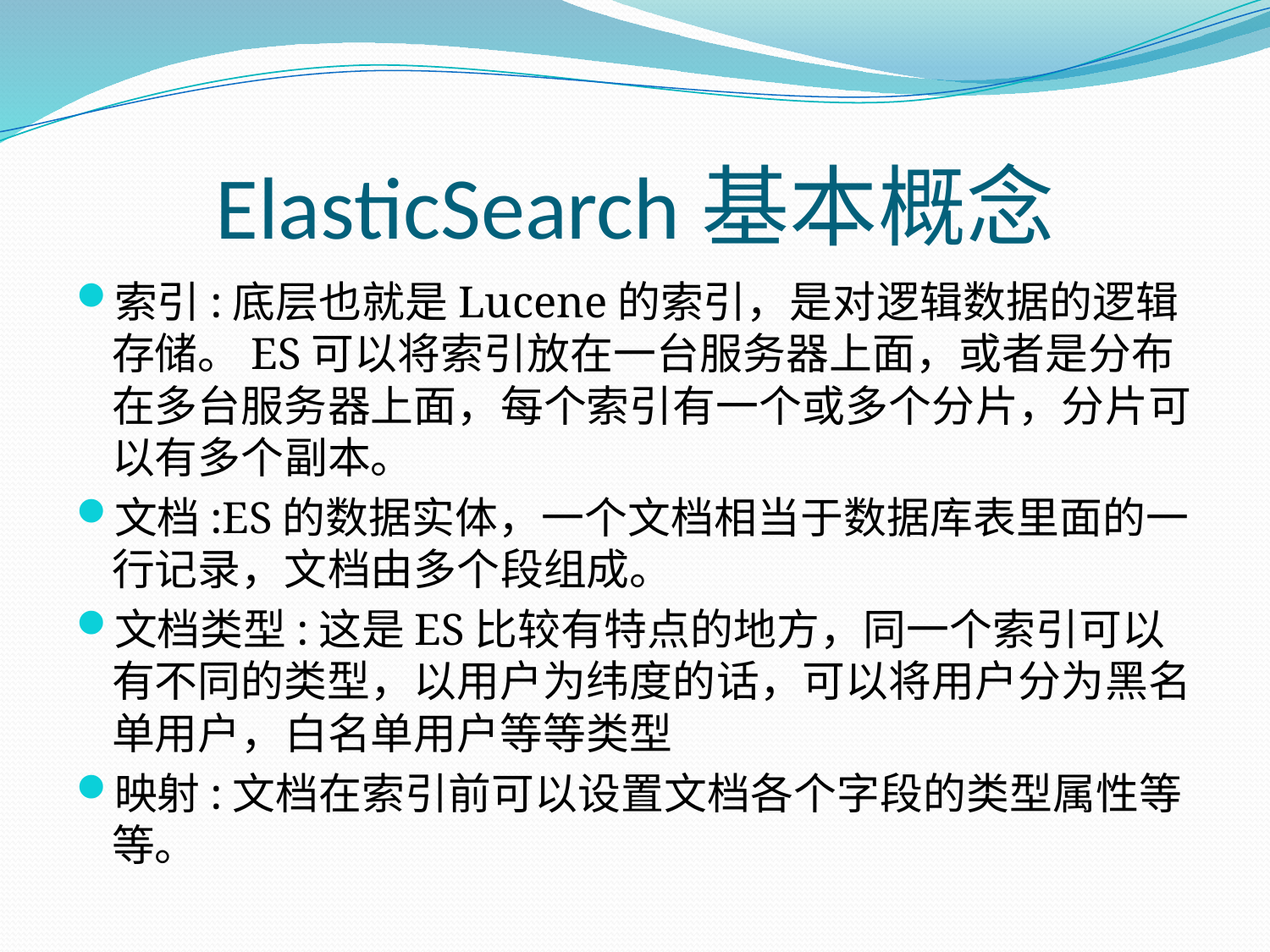

# ElasticSearch基本概念
索引:底层也就是Lucene的索引，是对逻辑数据的逻辑存储。ES可以将索引放在一台服务器上面，或者是分布在多台服务器上面，每个索引有一个或多个分片，分片可以有多个副本。
文档:ES的数据实体，一个文档相当于数据库表里面的一行记录，文档由多个段组成。
文档类型:这是ES比较有特点的地方，同一个索引可以有不同的类型，以用户为纬度的话，可以将用户分为黑名单用户，白名单用户等等类型
映射:文档在索引前可以设置文档各个字段的类型属性等等。